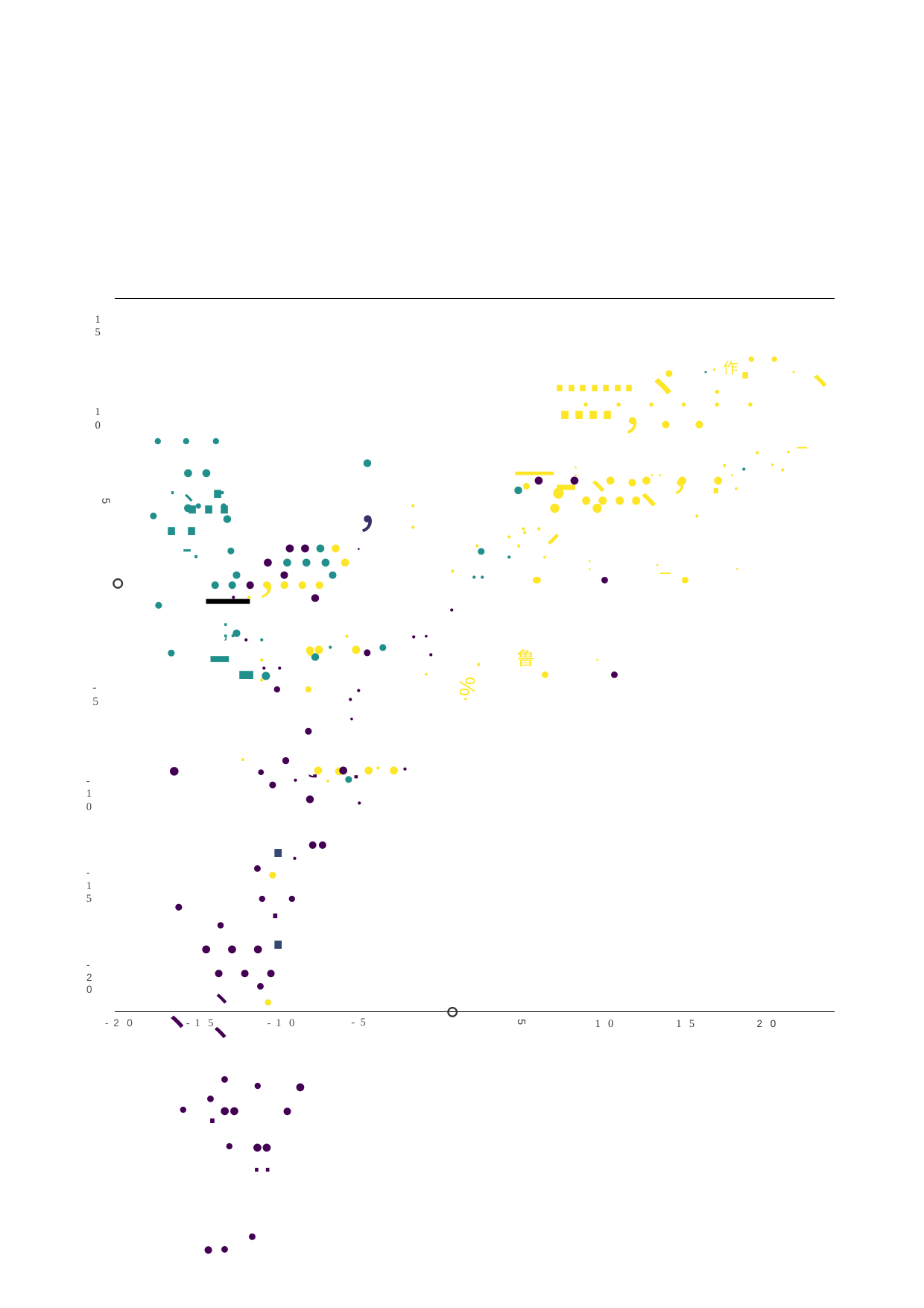

．．作•• ．、

15
.......、． ·
.... -....
....:.
，．．．
．一:、..，. ．．: ．·_．.鲁．·．
10
．，．
•••．•• ．
._-..
...-.
I
．．．
• • •
..、·
..．．;.．.
． ．．．
••••••
·、··
．
．、．
．．．
5
．．
．
．．
...,...
． ．．
••••
．．．．
．．．
•••••
．．
．．
．．
．
。
．．
．．．
．
．．．．
．．．．
．．．
．．．
．
．．
．
••．·•• ．
%·
-5
．．
•••••
．
•．．••
．
．．
·,
-10
..
．
••
．．.、、••·••
•.•.•.．•.•.．.••．
-15
、．．•.••.．
-20
。

-5
-15
-10
10
15
-20
20
5